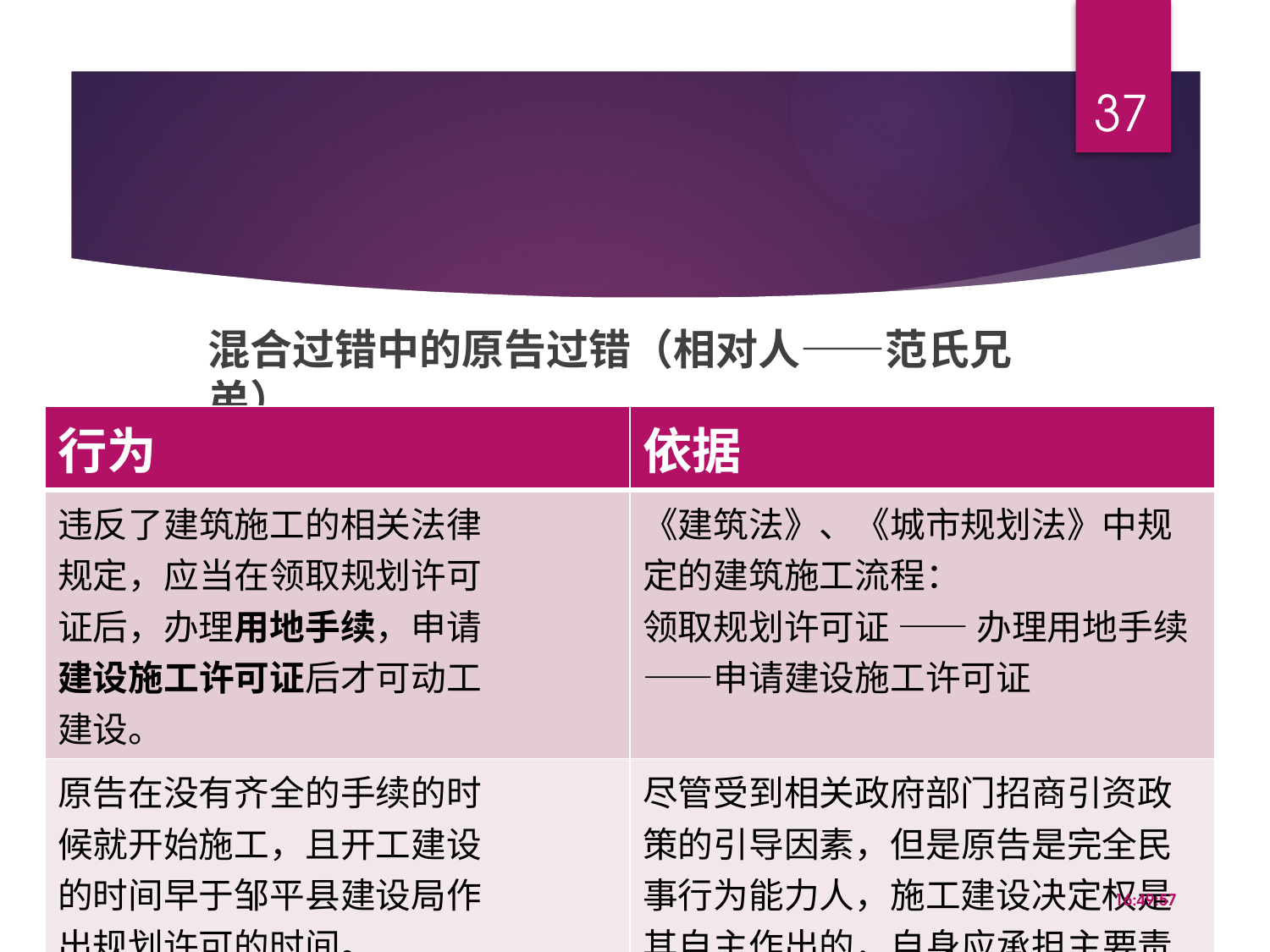

37
#
混合过错中的原告过错（相对人——范氏兄弟）

| 行为 | 依据 |
| --- | --- |
| 违反了建筑施工的相关法律 规定，应当在领取规划许可 证后，办理用地手续，申请 建设施工许可证后才可动工 建设。 | 《建筑法》、《城市规划法》中规定的建筑施工流程： 领取规划许可证 —— 办理用地手续 ——申请建设施工许可证 |
| 原告在没有齐全的手续的时 候就开始施工，且开工建设 的时间早于邹平县建设局作 出规划许可的时间。 | 尽管受到相关政府部门招商引资政策的引导因素，但是原告是完全民事行为能力人，施工建设决定权是其自主作出的，自身应承担主要责任。 |
16:49:57